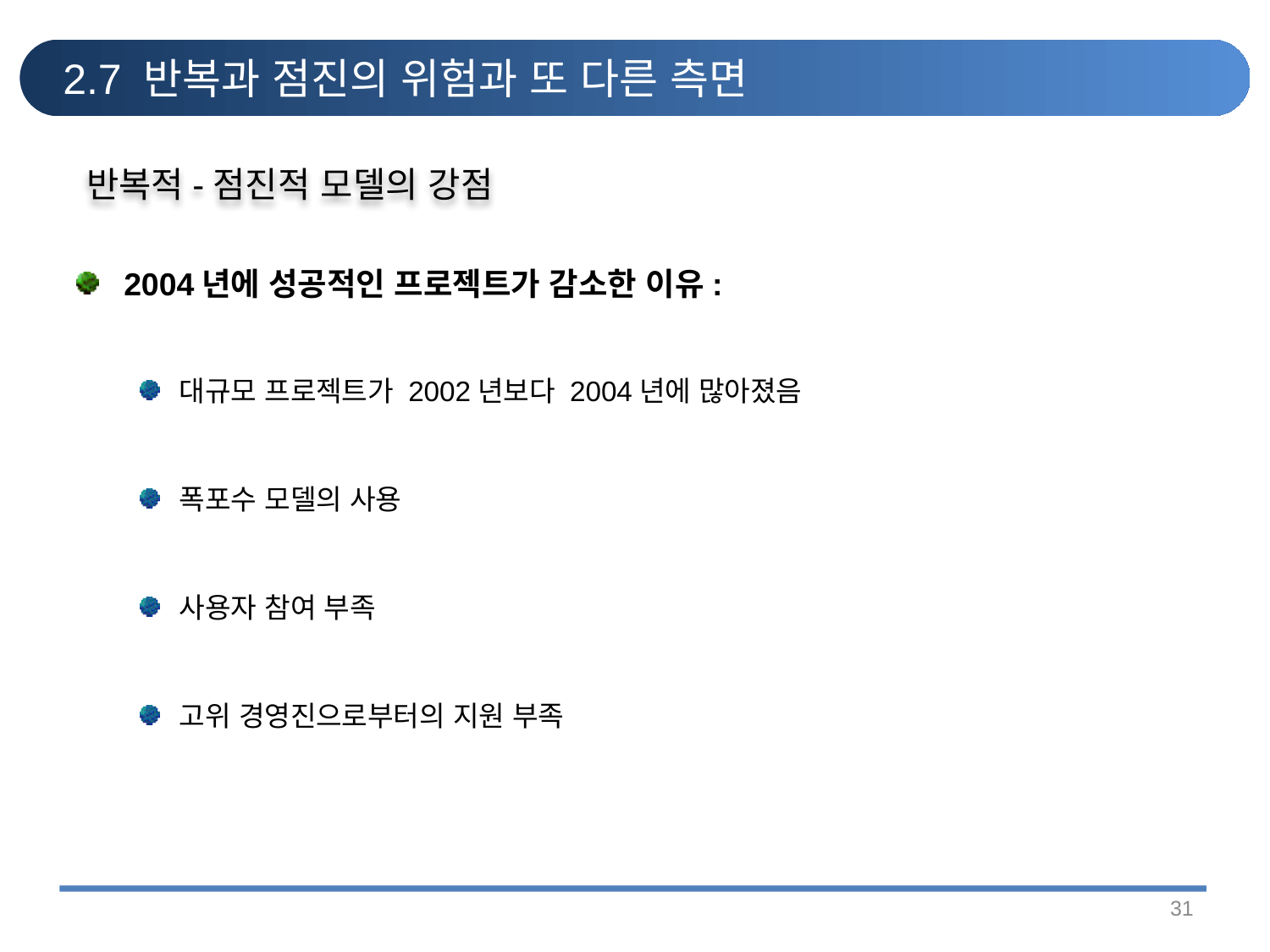

# 2.7 반복과 점진의 위험과 또 다른 측면
반복적-점진적 모델의 강점
2004년에 성공적인 프로젝트가 감소한 이유:

대규모 프로젝트가 2002년보다 2004년에 많아졌음

폭포수 모델의 사용

사용자 참여 부족

고위 경영진으로부터의 지원 부족
31